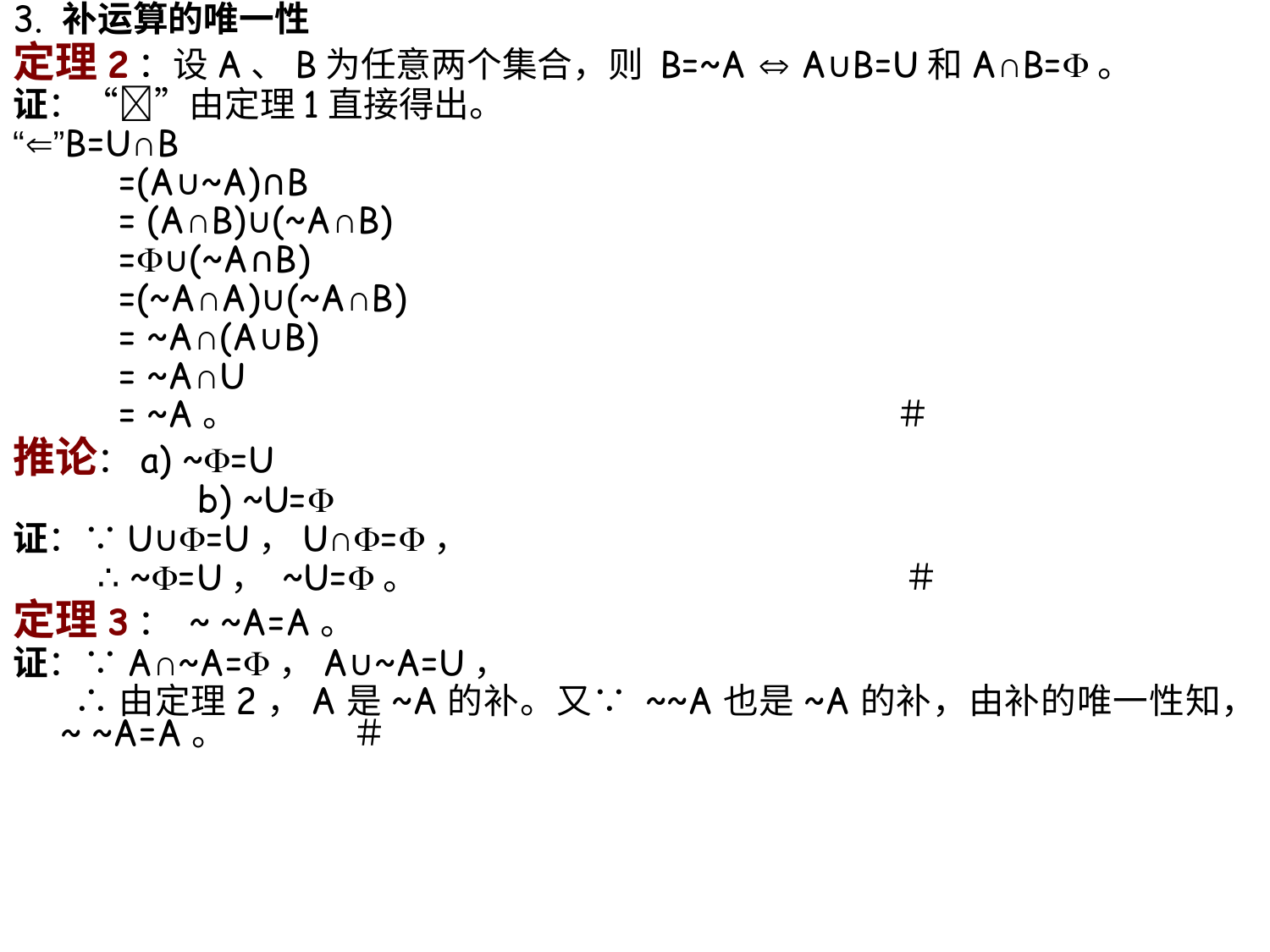

3. 补运算的唯一性
定理2：设A、B为任意两个集合，则 B=~A ⇔ A∪B=U和A∩B=Φ。
证：“⇒”由定理1直接得出。
“⇐”B=U∩B
          =(A∪~A)∩B
          = (A∩B)∪(~A∩B)
          =Φ∪(~A∩B)
          =(~A∩A)∪(~A∩B)
          = ~A∩(A∪B)
          = ~A∩U
          = ~A。                                                                                    ＃
推论：a) ~Φ=U
		 b) ~U=Φ
证：∵U∪Φ=U，U∩Φ=Φ，
        ∴ ~Φ=U， ~U=Φ。                                                              ＃
定理3： ~ ~A=A。
证：∵A∩~A=Φ，A∪~A=U，
       ∴由定理2，A是~A的补。又∵ ~~A也是~A的补，由补的唯一性知， ~ ~A=A。                ＃